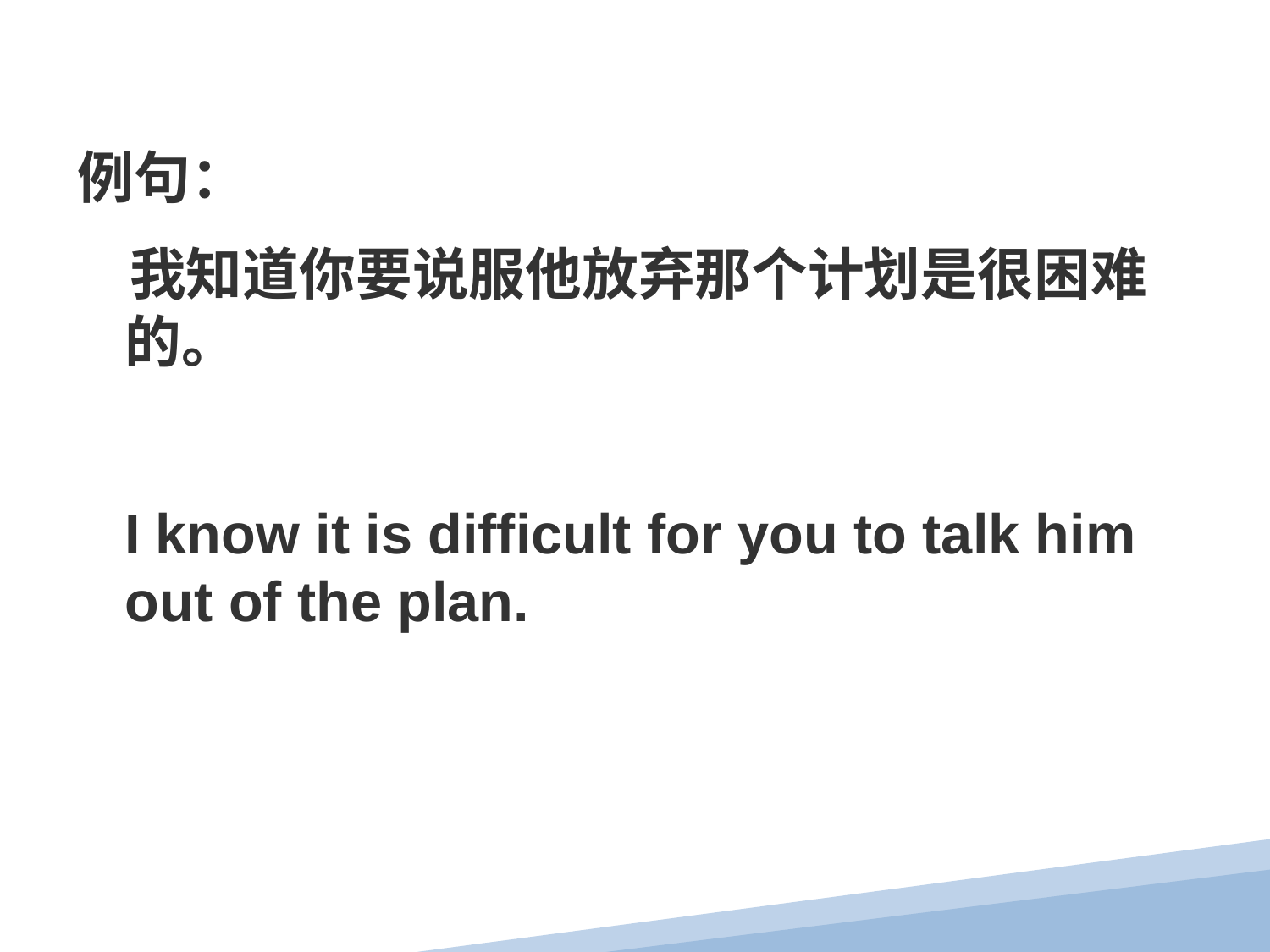

例句：
   我知道你要说服他放弃那个计划是很困难的。

   I know it is difficult for you to talk him out of the plan.